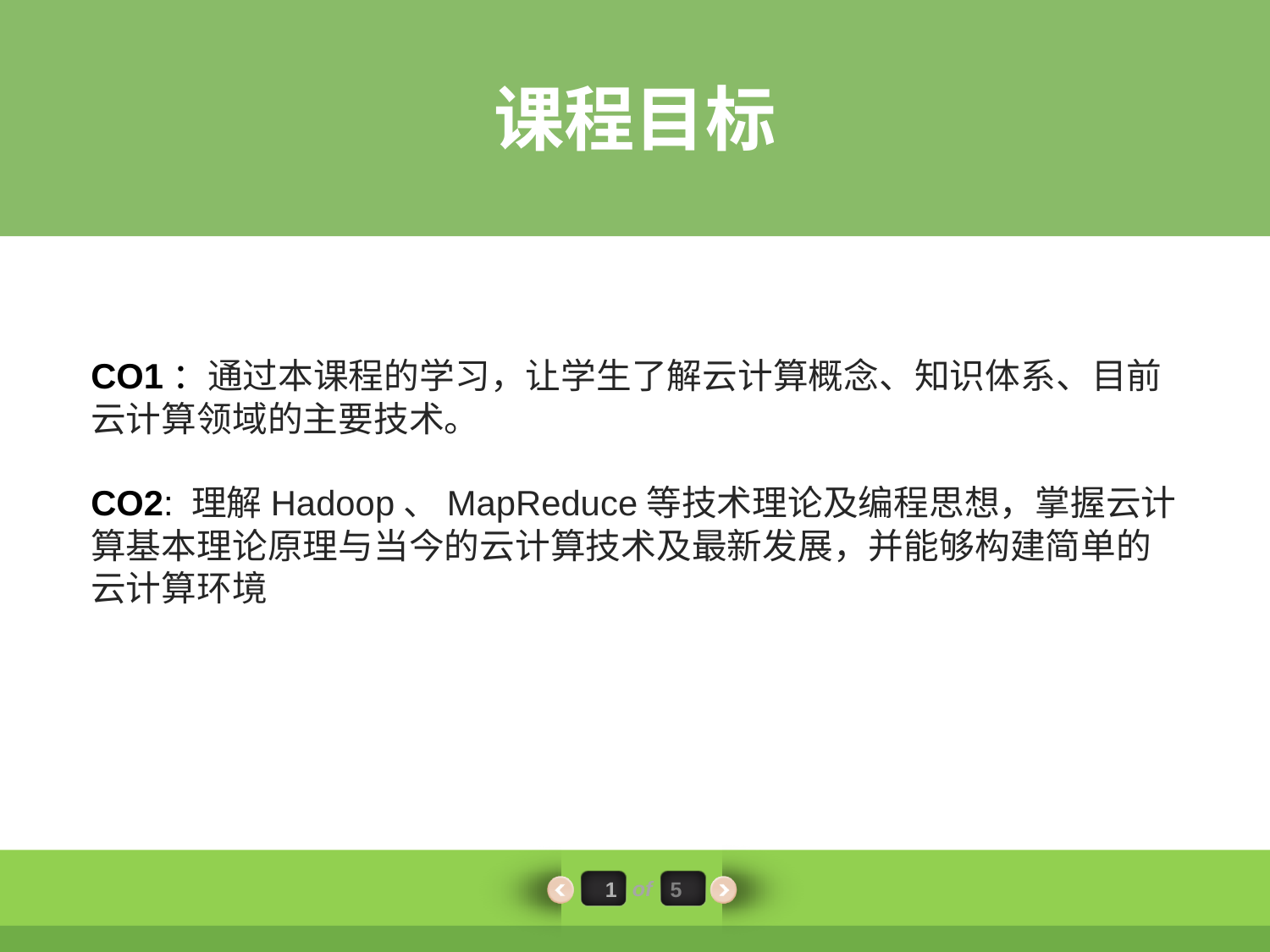

课程目标
CO1：通过本课程的学习，让学生了解云计算概念、知识体系、目前云计算领域的主要技术。

CO2: 理解Hadoop、MapReduce等技术理论及编程思想，掌握云计算基本理论原理与当今的云计算技术及最新发展，并能够构建简单的云计算环境
1